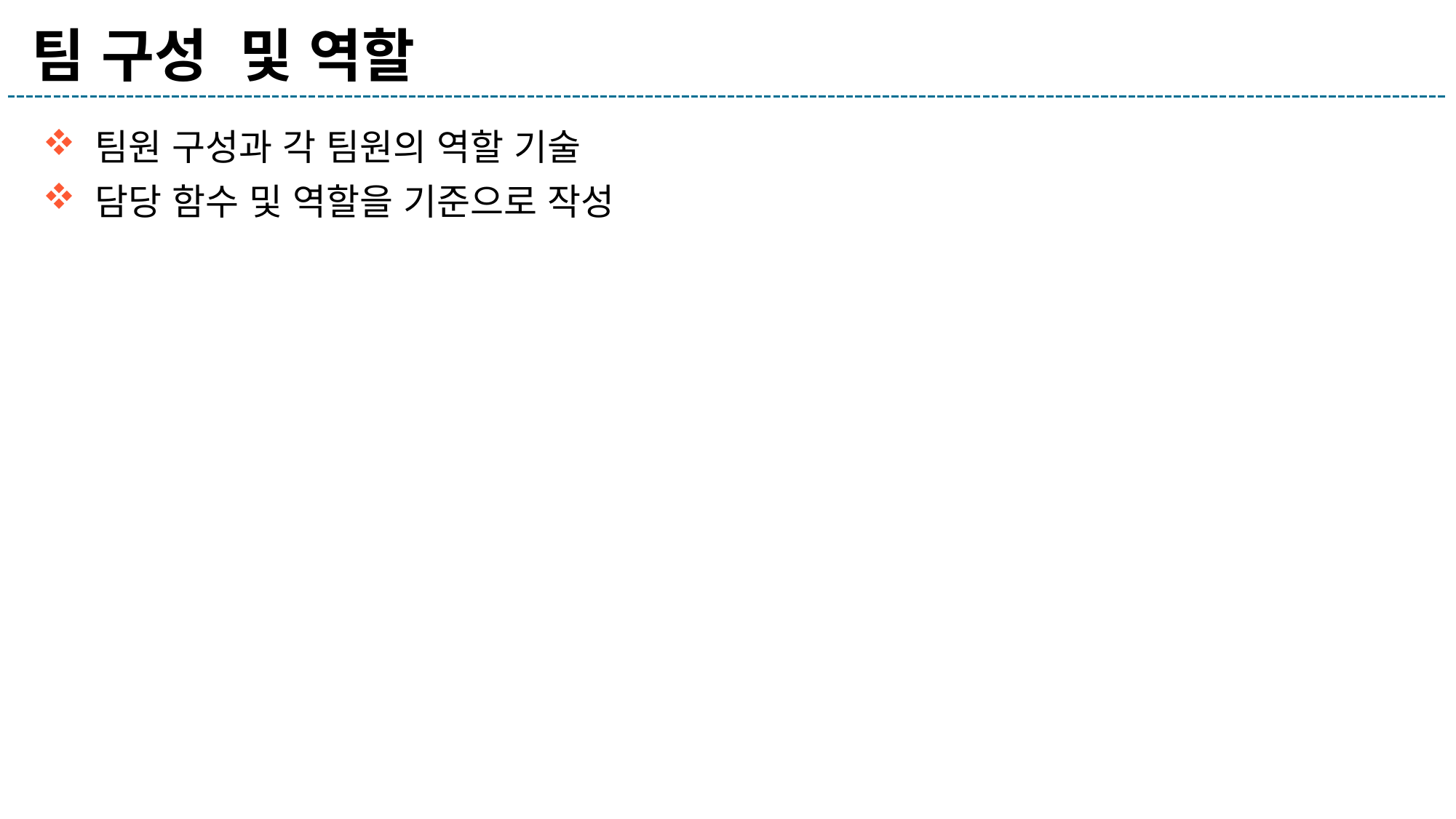

# 팀 구성  및 역할
 팀원 구성과 각 팀원의 역할 기술
 담당 함수 및 역할을 기준으로 작성